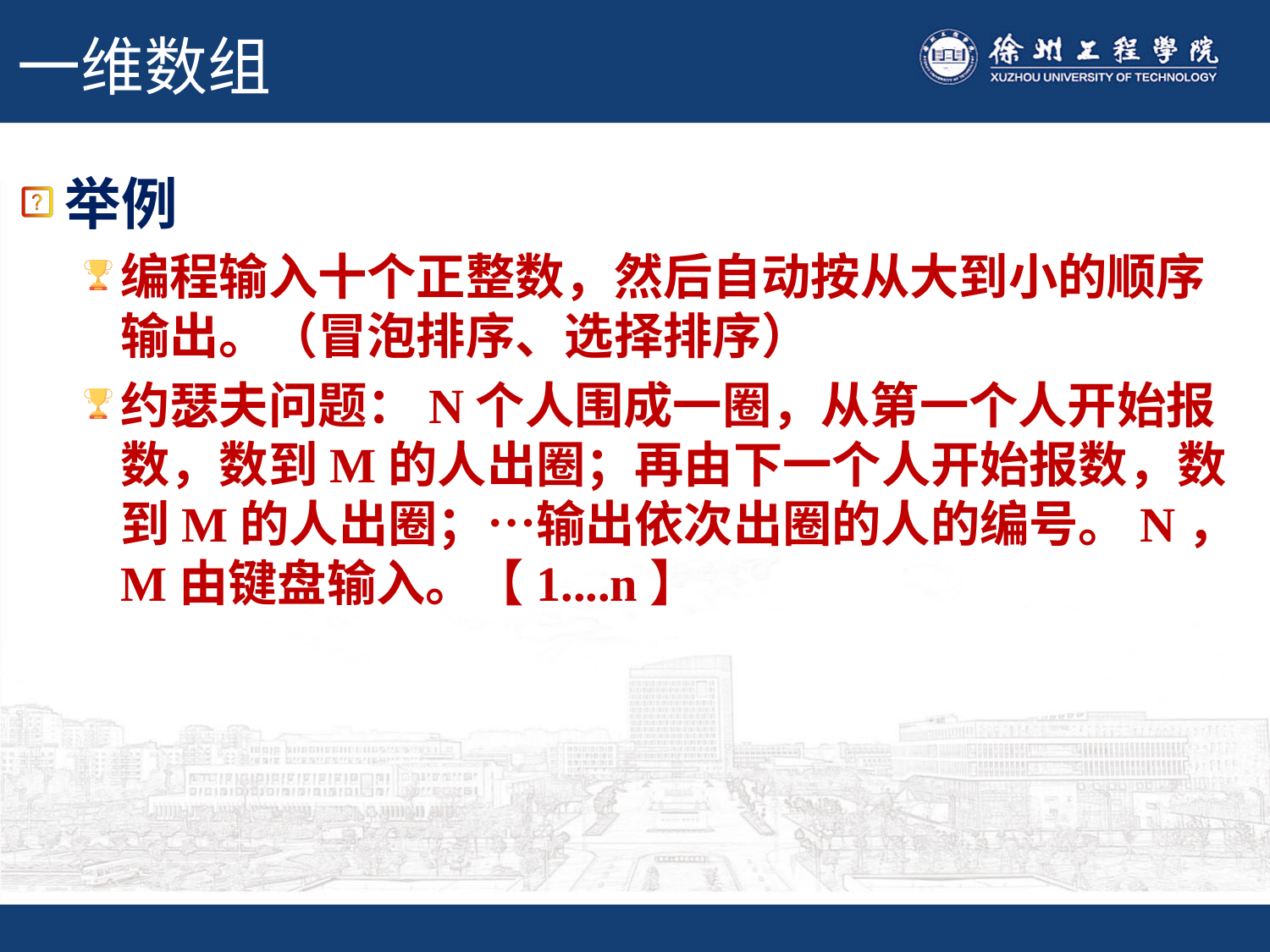

# 一维数组
举例
编程输入十个正整数，然后自动按从大到小的顺序输出。（冒泡排序、选择排序）
约瑟夫问题：N个人围成一圈，从第一个人开始报数，数到M的人出圈；再由下一个人开始报数，数到M的人出圈；…输出依次出圈的人的编号。N，M由键盘输入。【1....n】